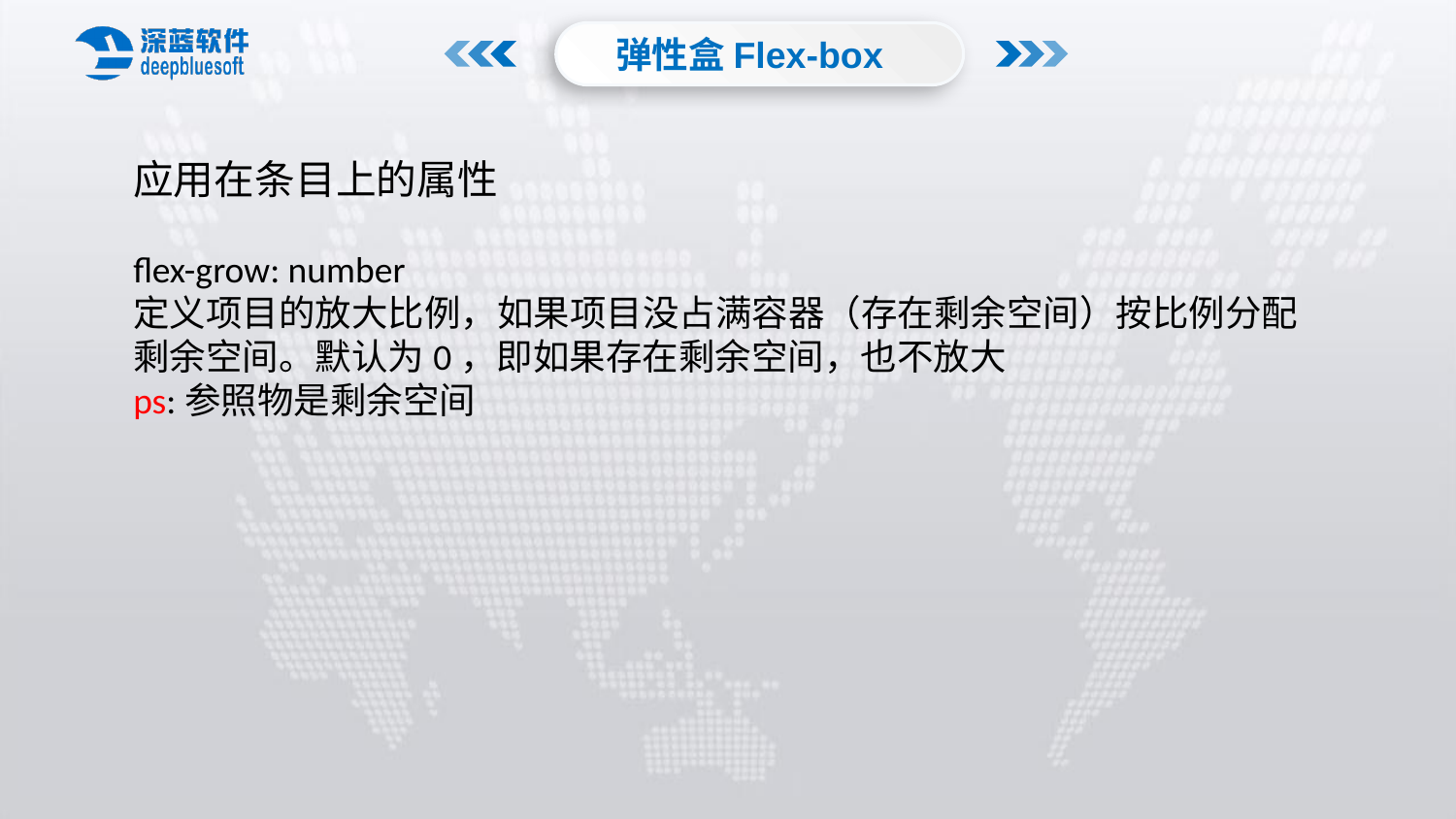

弹性盒Flex-box

应用在条目上的属性

flex-grow: number
定义项目的放大比例，如果项目没占满容器（存在剩余空间）按比例分配剩余空间。默认为0，即如果存在剩余空间，也不放大
ps:参照物是剩余空间